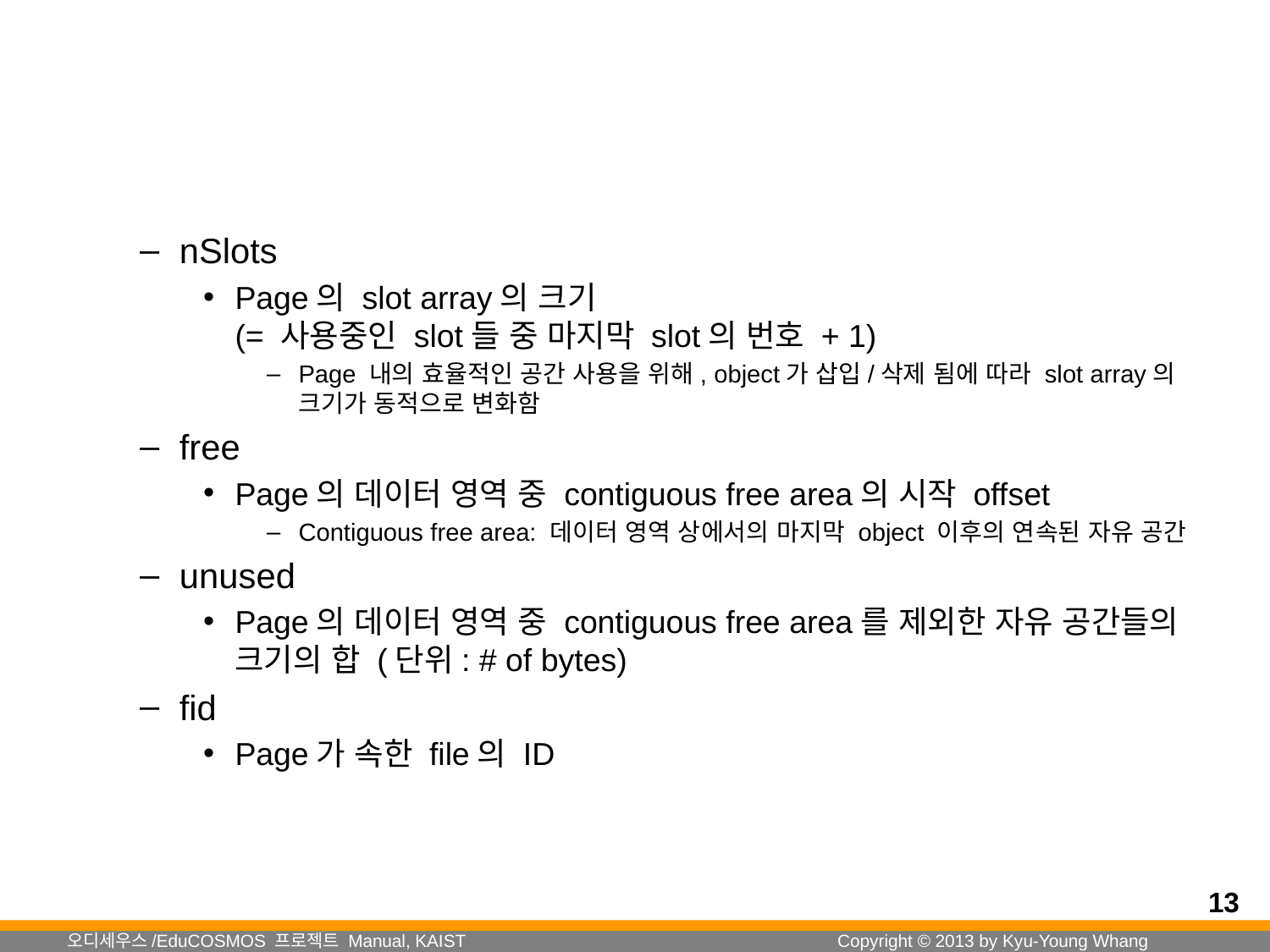

#
nSlots
Page의 slot array의 크기
(= 사용중인 slot들 중 마지막 slot의 번호 + 1)
Page 내의 효율적인 공간 사용을 위해, object가 삽입/삭제 됨에 따라 slot array의 크기가 동적으로 변화함
free
Page의 데이터 영역 중 contiguous free area의 시작 offset
Contiguous free area: 데이터 영역 상에서의 마지막 object 이후의 연속된 자유 공간
unused
Page의 데이터 영역 중 contiguous free area를 제외한 자유 공간들의 크기의 합 (단위: # of bytes)
fid
Page가 속한 file의 ID